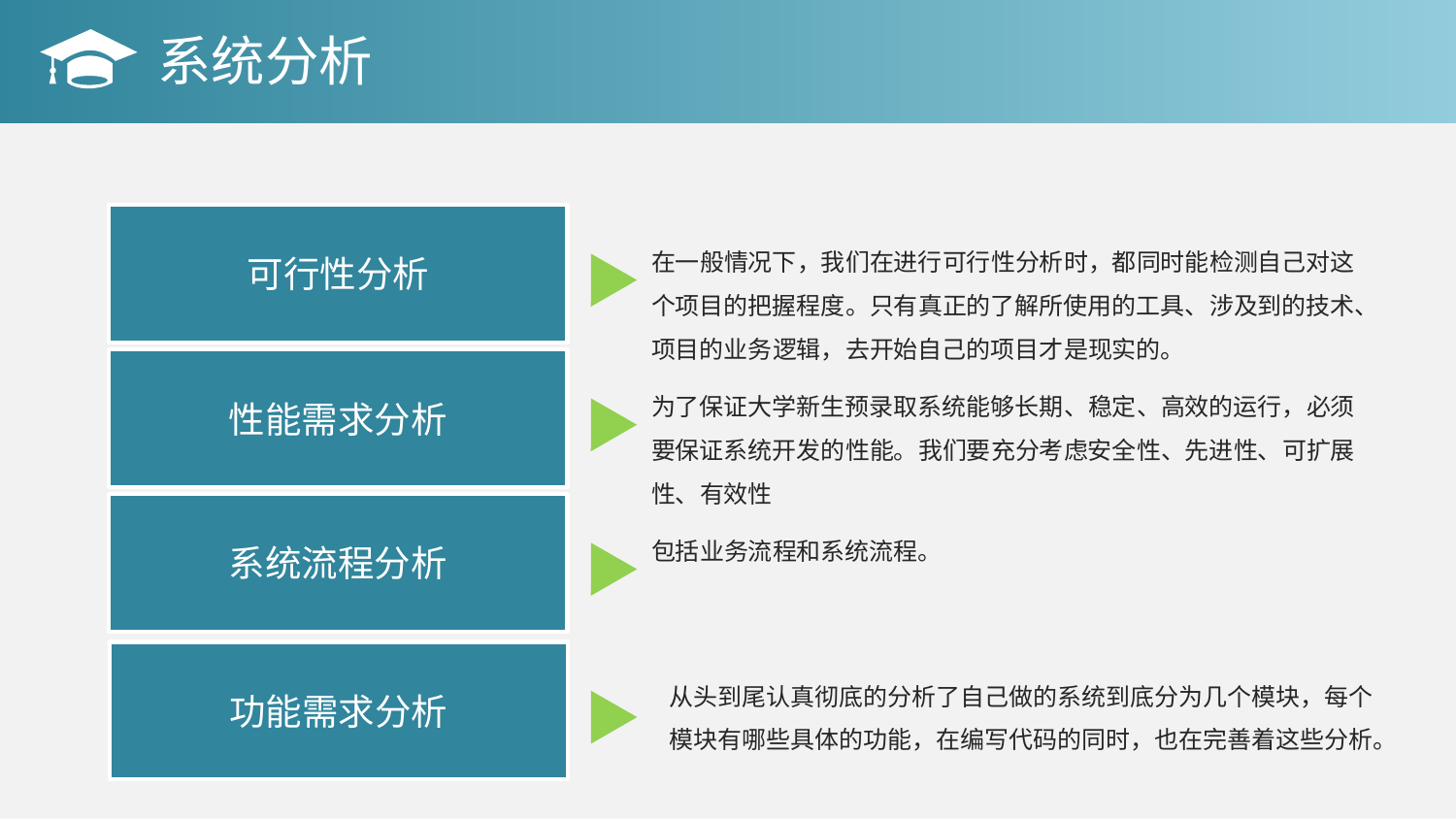

系统分析

可行性分析
在一般情况下，我们在进行可行性分析时，都同时能检测自己对这个项目的把握程度。只有真正的了解所使用的工具、涉及到的技术、项目的业务逻辑，去开始自己的项目才是现实的。

性能需求分析
为了保证大学新生预录取系统能够长期、稳定、高效的运行，必须要保证系统开发的性能。我们要充分考虑安全性、先进性、可扩展性、有效性

系统流程分析
包括业务流程和系统流程。

功能需求分析
从头到尾认真彻底的分析了自己做的系统到底分为几个模块，每个模块有哪些具体的功能，在编写代码的同时，也在完善着这些分析。